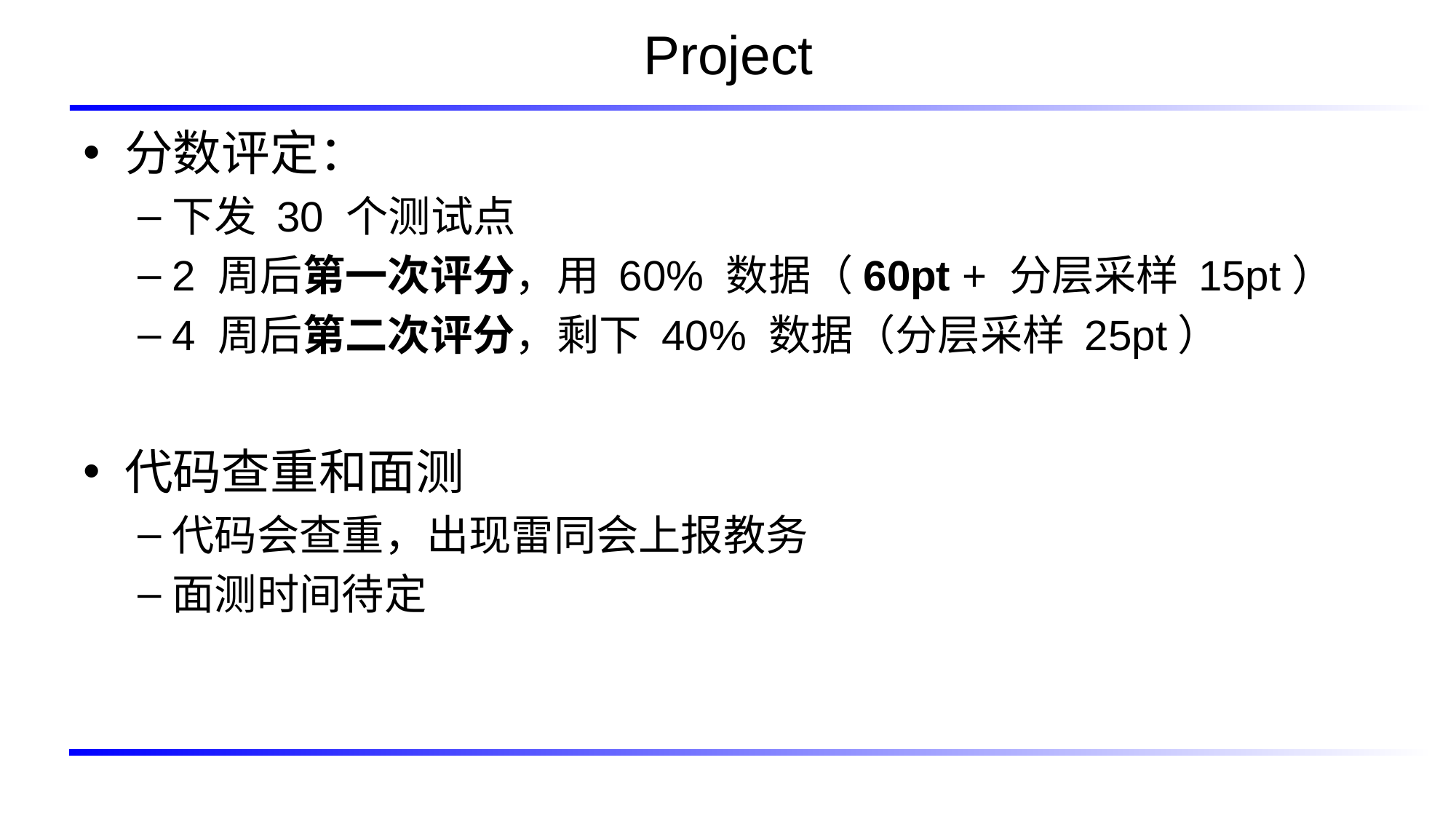

# Project
分数评定：
下发 30 个测试点
2 周后第一次评分，用 60% 数据（60pt + 分层采样 15pt）
4 周后第二次评分，剩下 40% 数据（分层采样 25pt）

代码查重和面测
代码会查重，出现雷同会上报教务
面测时间待定